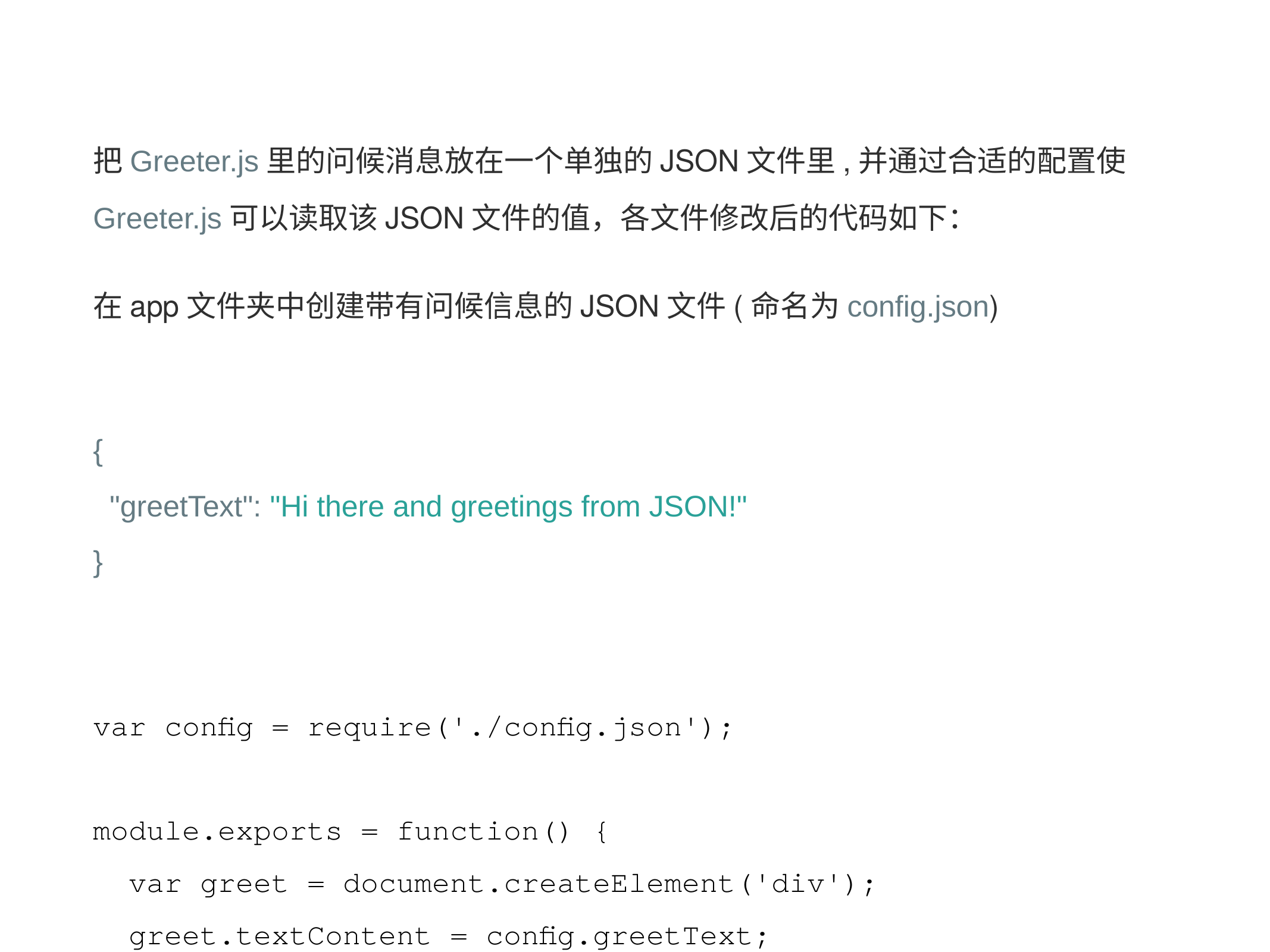

把Greeter.js里的问候消息放在一个单独的JSON文件里,并通过合适的配置使Greeter.js可以读取该JSON文件的值，各文件修改后的代码如下：
在app文件夹中创建带有问候信息的JSON文件(命名为config.json)

{
  "greetText": "Hi there and greetings from JSON!"
}

var config = require('./config.json');

module.exports = function() {
  var greet = document.createElement('div');
  greet.textContent = config.greetText;
  return greet;
};